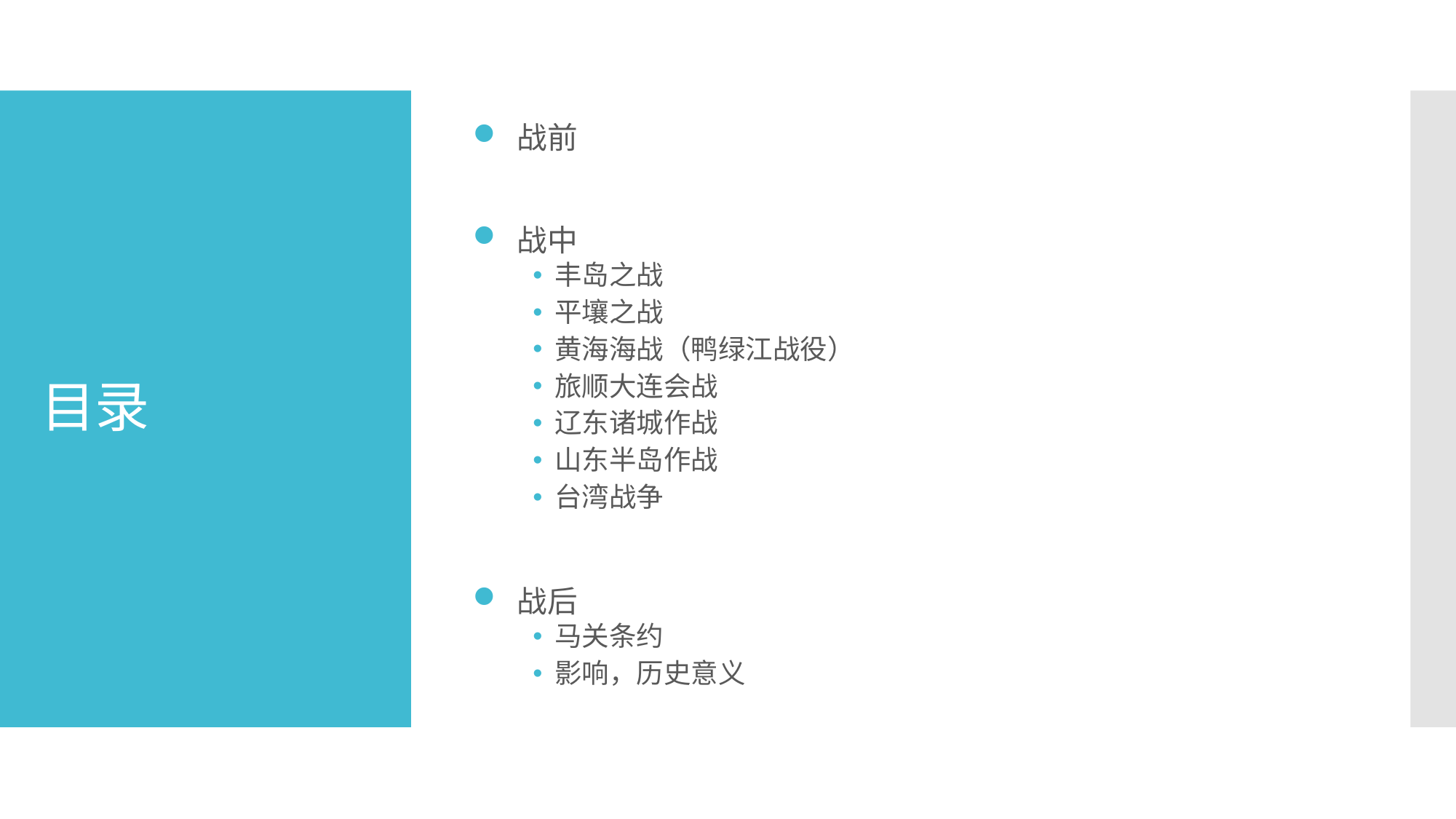

战前

 战中
丰岛之战
平壤之战
黄海海战（鸭绿江战役）
旅顺大连会战
辽东诸城作战
山东半岛作战
台湾战争

 战后
马关条约
影响，历史意义
# 目录